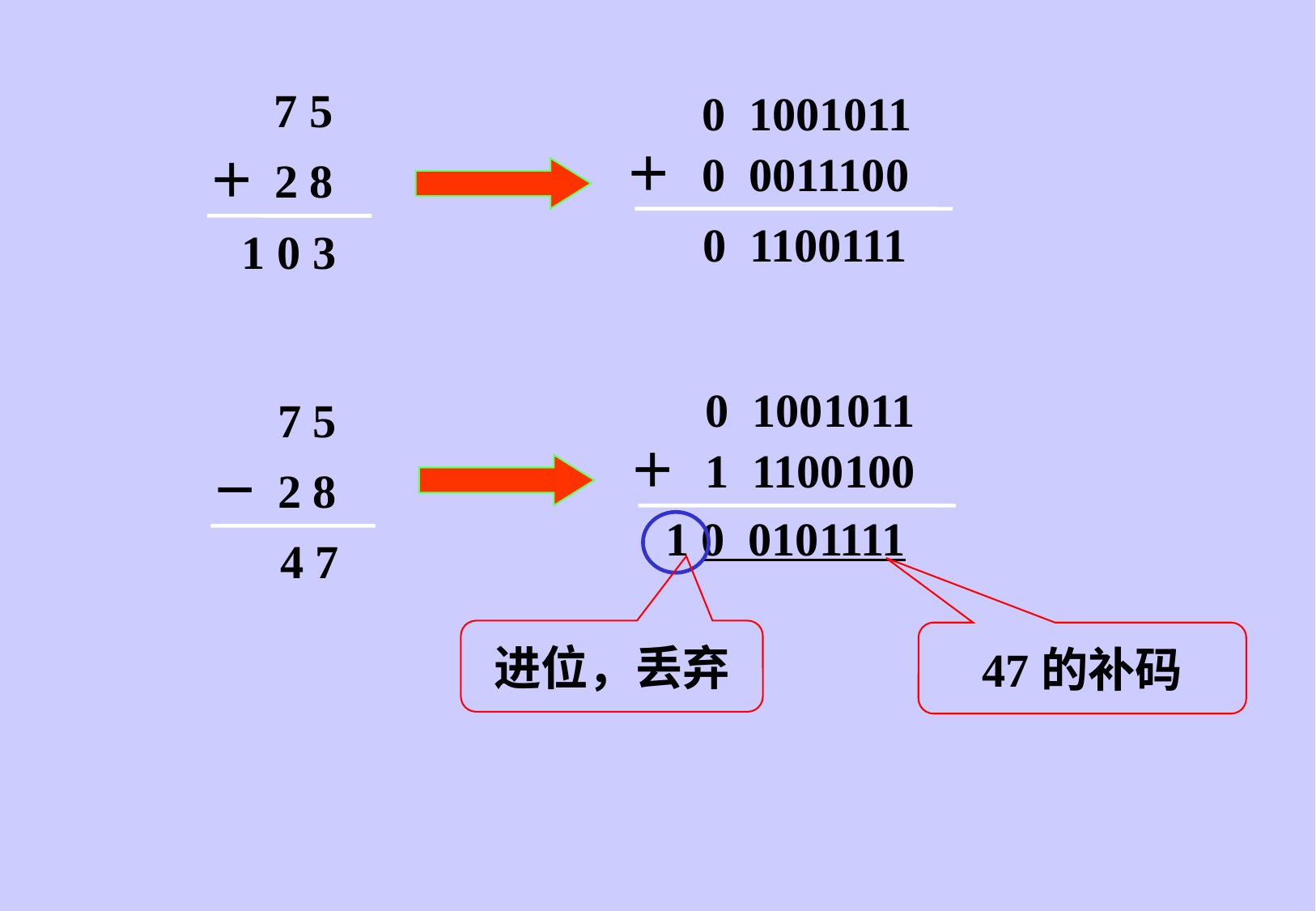

7 5
＋
2 8

1 0 3
0  1001011
＋
0  0011100

0  1100111

0  1001011
＋
1  1100100
1 0  0101111

7 5
－
2 8

   4 7

进位，丢弃
47的补码